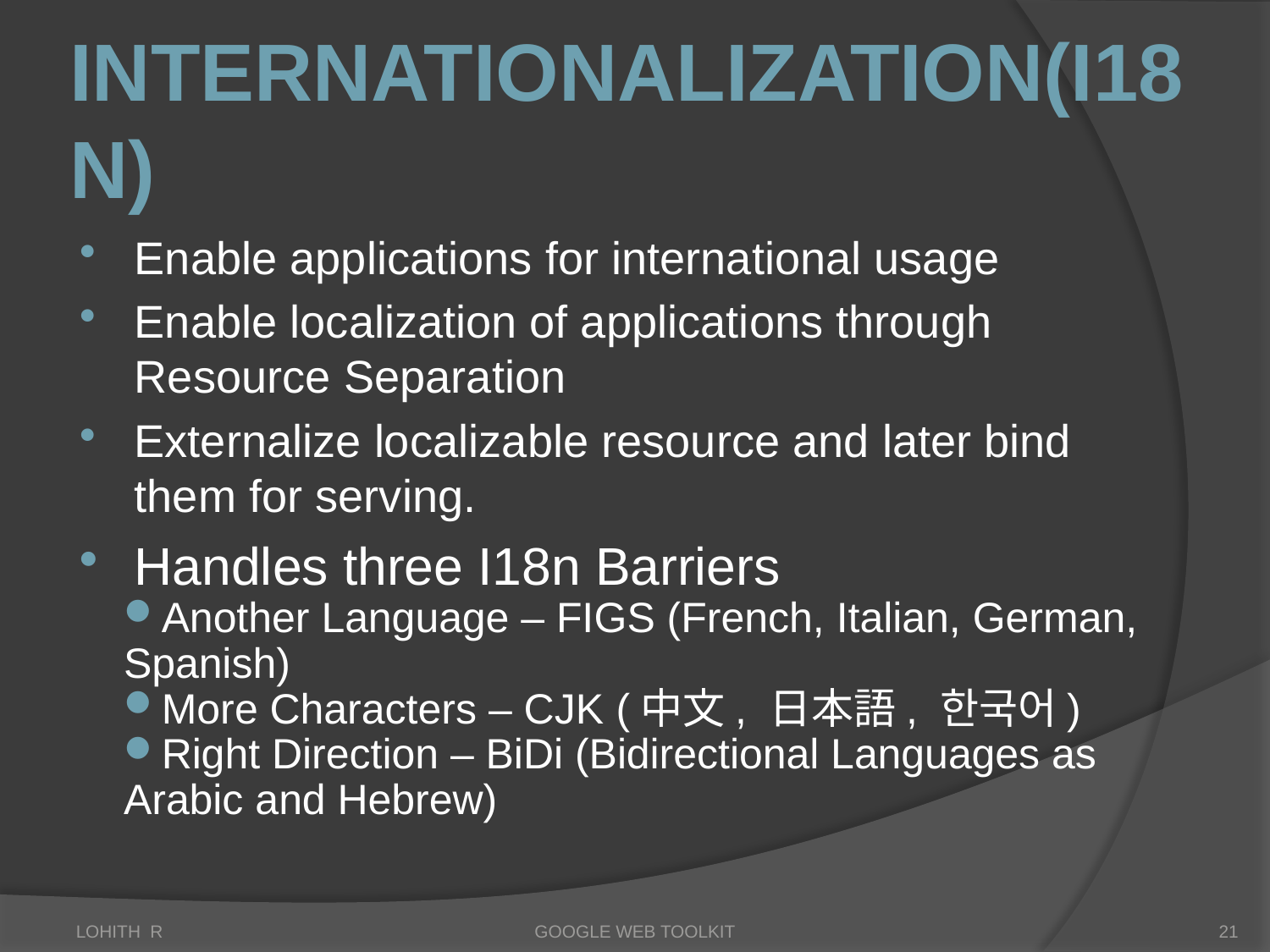

# Internationalization(I18n)
Enable applications for international usage
Enable localization of applications through Resource Separation
Externalize localizable resource and later bind them for serving.
Handles three I18n Barriers
Another Language – FIGS (French, Italian, German, Spanish)
More Characters – CJK (中文, 日本語, 한국어)
Right Direction – BiDi (Bidirectional Languages as Arabic and Hebrew)

LOHITH  R
GOOGLE WEB TOOLKIT
21